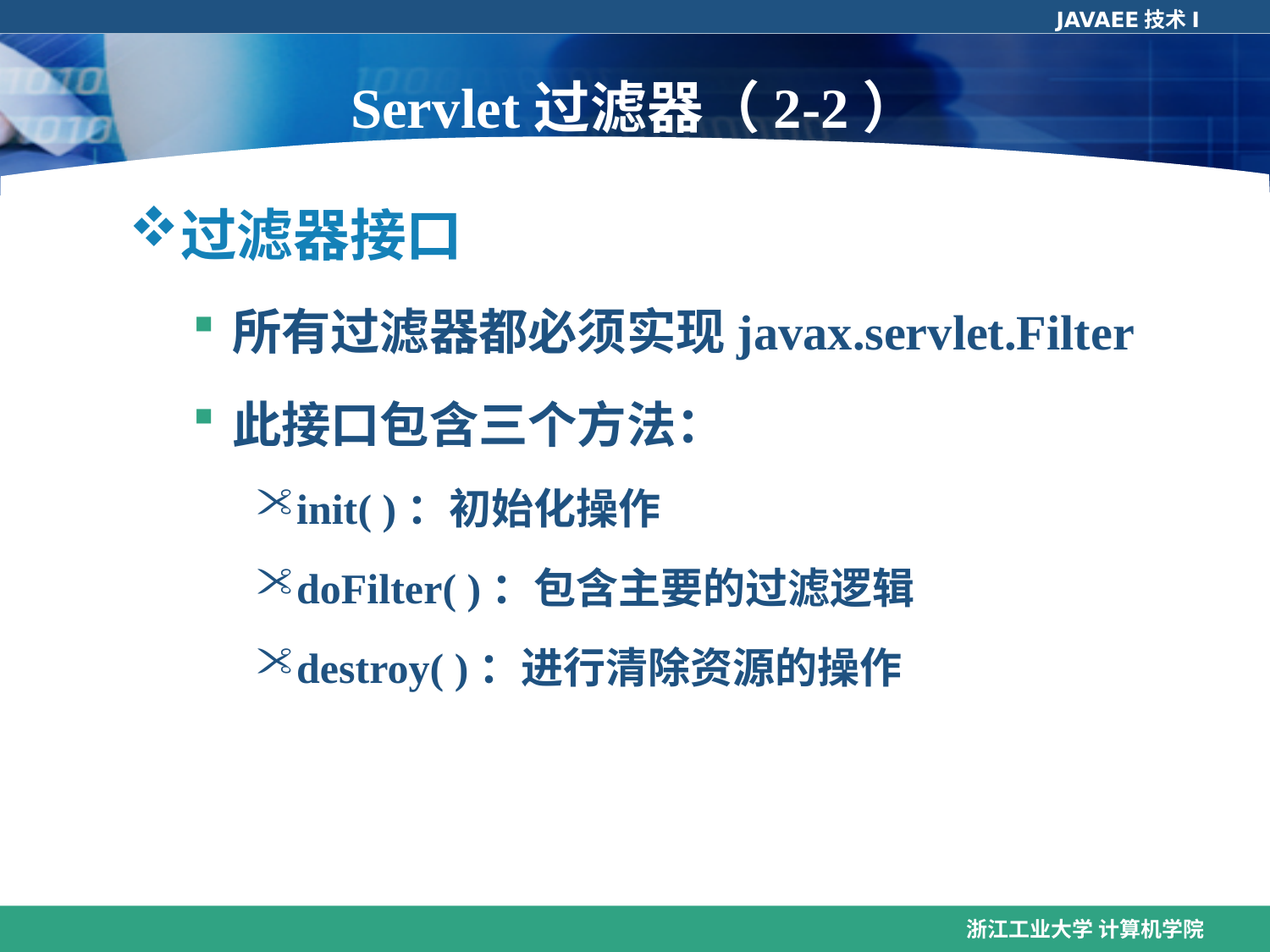

Servlet过滤器（2-2）
过滤器接口
所有过滤器都必须实现javax.servlet.Filter
此接口包含三个方法：
init( )：初始化操作
doFilter( )：包含主要的过滤逻辑
destroy( )：进行清除资源的操作